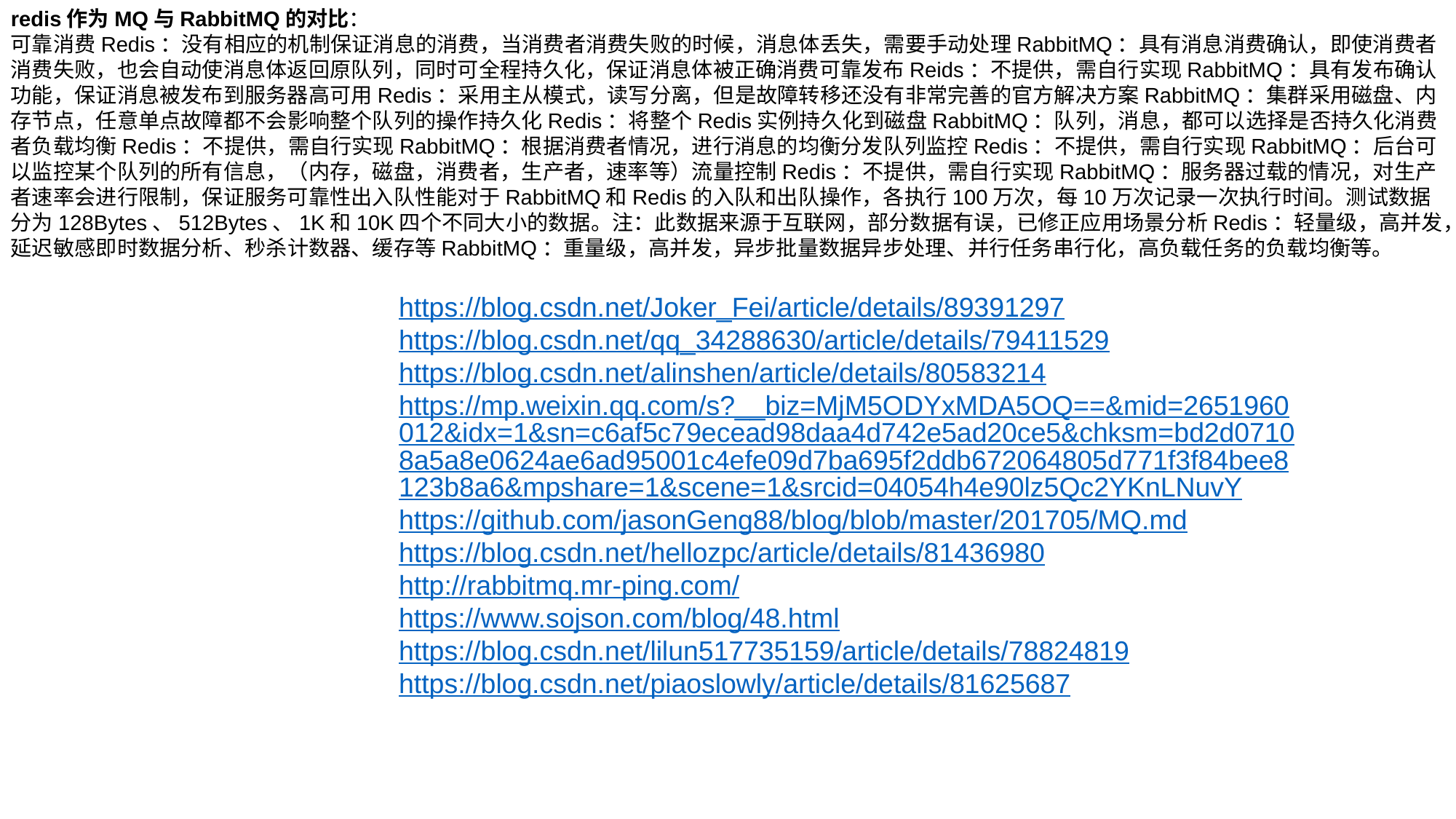

redis作为MQ与RabbitMQ的对比：
可靠消费Redis：没有相应的机制保证消息的消费，当消费者消费失败的时候，消息体丢失，需要手动处理RabbitMQ：具有消息消费确认，即使消费者消费失败，也会自动使消息体返回原队列，同时可全程持久化，保证消息体被正确消费可靠发布Reids：不提供，需自行实现RabbitMQ：具有发布确认功能，保证消息被发布到服务器高可用Redis：采用主从模式，读写分离，但是故障转移还没有非常完善的官方解决方案RabbitMQ：集群采用磁盘、内存节点，任意单点故障都不会影响整个队列的操作持久化Redis：将整个Redis实例持久化到磁盘RabbitMQ：队列，消息，都可以选择是否持久化消费者负载均衡Redis：不提供，需自行实现RabbitMQ：根据消费者情况，进行消息的均衡分发队列监控Redis：不提供，需自行实现RabbitMQ：后台可以监控某个队列的所有信息，（内存，磁盘，消费者，生产者，速率等）流量控制Redis：不提供，需自行实现RabbitMQ：服务器过载的情况，对生产者速率会进行限制，保证服务可靠性出入队性能对于RabbitMQ和Redis的入队和出队操作，各执行100万次，每10万次记录一次执行时间。测试数据分为128Bytes、512Bytes、1K和10K四个不同大小的数据。注：此数据来源于互联网，部分数据有误，已修正应用场景分析Redis：轻量级，高并发，延迟敏感即时数据分析、秒杀计数器、缓存等RabbitMQ：重量级，高并发，异步批量数据异步处理、并行任务串行化，高负载任务的负载均衡等。
https://blog.csdn.net/Joker_Fei/article/details/89391297
https://blog.csdn.net/qq_34288630/article/details/79411529
https://blog.csdn.net/alinshen/article/details/80583214
https://mp.weixin.qq.com/s?__biz=MjM5ODYxMDA5OQ==&mid=2651960012&idx=1&sn=c6af5c79ecead98daa4d742e5ad20ce5&chksm=bd2d07108a5a8e0624ae6ad95001c4efe09d7ba695f2ddb672064805d771f3f84bee8123b8a6&mpshare=1&scene=1&srcid=04054h4e90lz5Qc2YKnLNuvY
https://github.com/jasonGeng88/blog/blob/master/201705/MQ.md
https://blog.csdn.net/hellozpc/article/details/81436980
http://rabbitmq.mr-ping.com/
https://www.sojson.com/blog/48.html
https://blog.csdn.net/lilun517735159/article/details/78824819
https://blog.csdn.net/piaoslowly/article/details/81625687